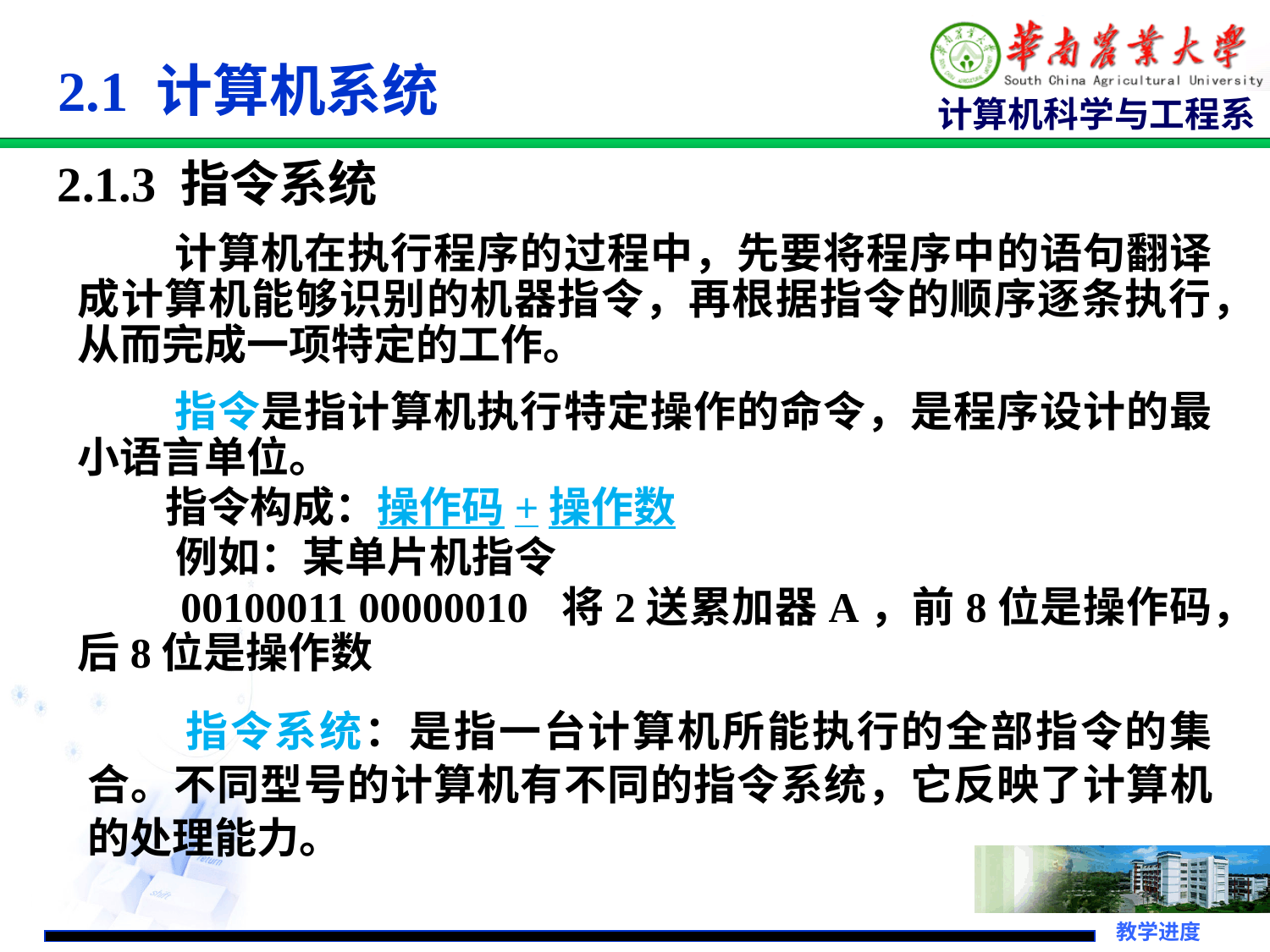

# 2.1 计算机系统
2.1.3 指令系统
        计算机在执行程序的过程中，先要将程序中的语句翻译成计算机能够识别的机器指令，再根据指令的顺序逐条执行，从而完成一项特定的工作。
        指令是指计算机执行特定操作的命令，是程序设计的最小语言单位。
        指令构成：操作码+操作数
         例如：某单片机指令
         00100011 00000010  将2送累加器A，前8位是操作码，后8位是操作数
       指令系统：是指一台计算机所能执行的全部指令的集合。不同型号的计算机有不同的指令系统，它反映了计算机的处理能力。